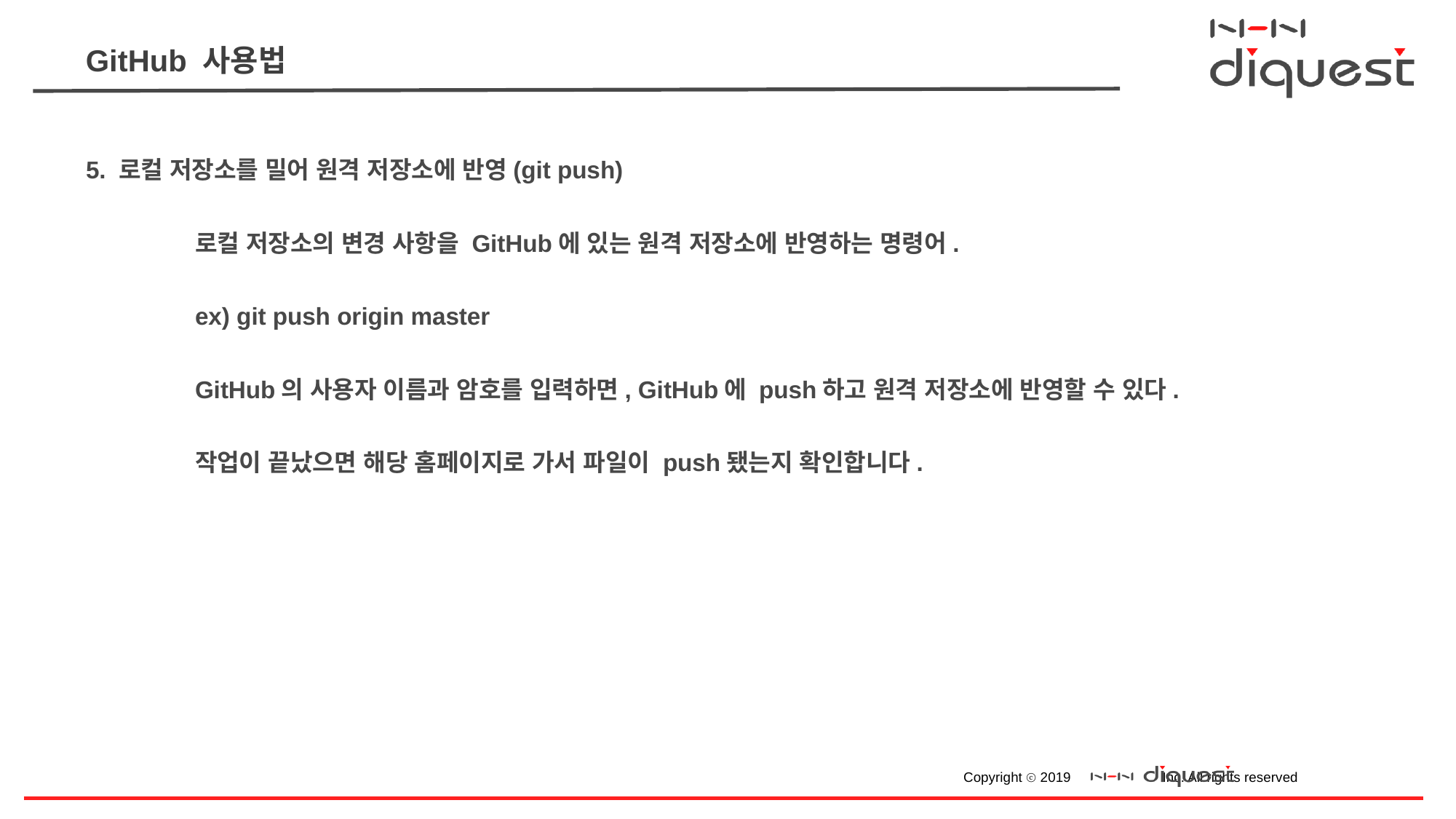

# GitHub 사용법
5. 로컬 저장소를 밀어 원격 저장소에 반영(git push)
	로컬 저장소의 변경 사항을 GitHub에 있는 원격 저장소에 반영하는 명령어.
	ex) git push origin master
	GitHub의 사용자 이름과 암호를 입력하면, GitHub에 push하고 원격 저장소에 반영할 수 있다.
	작업이 끝났으면 해당 홈페이지로 가서 파일이 push됐는지 확인합니다.